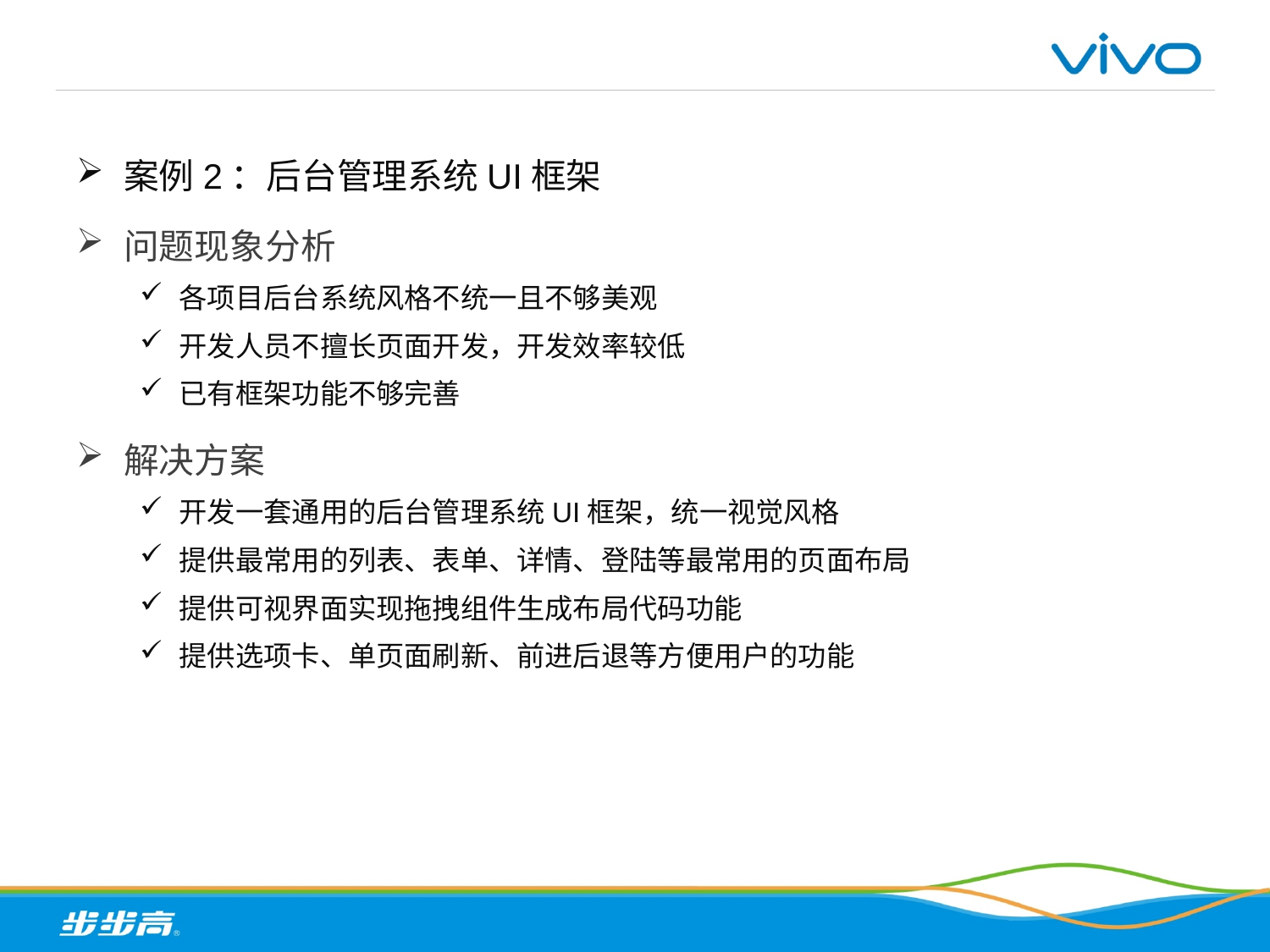

#
案例2：后台管理系统UI框架
问题现象分析
各项目后台系统风格不统一且不够美观
开发人员不擅长页面开发，开发效率较低
已有框架功能不够完善
解决方案
开发一套通用的后台管理系统UI框架，统一视觉风格
提供最常用的列表、表单、详情、登陆等最常用的页面布局
提供可视界面实现拖拽组件生成布局代码功能
提供选项卡、单页面刷新、前进后退等方便用户的功能